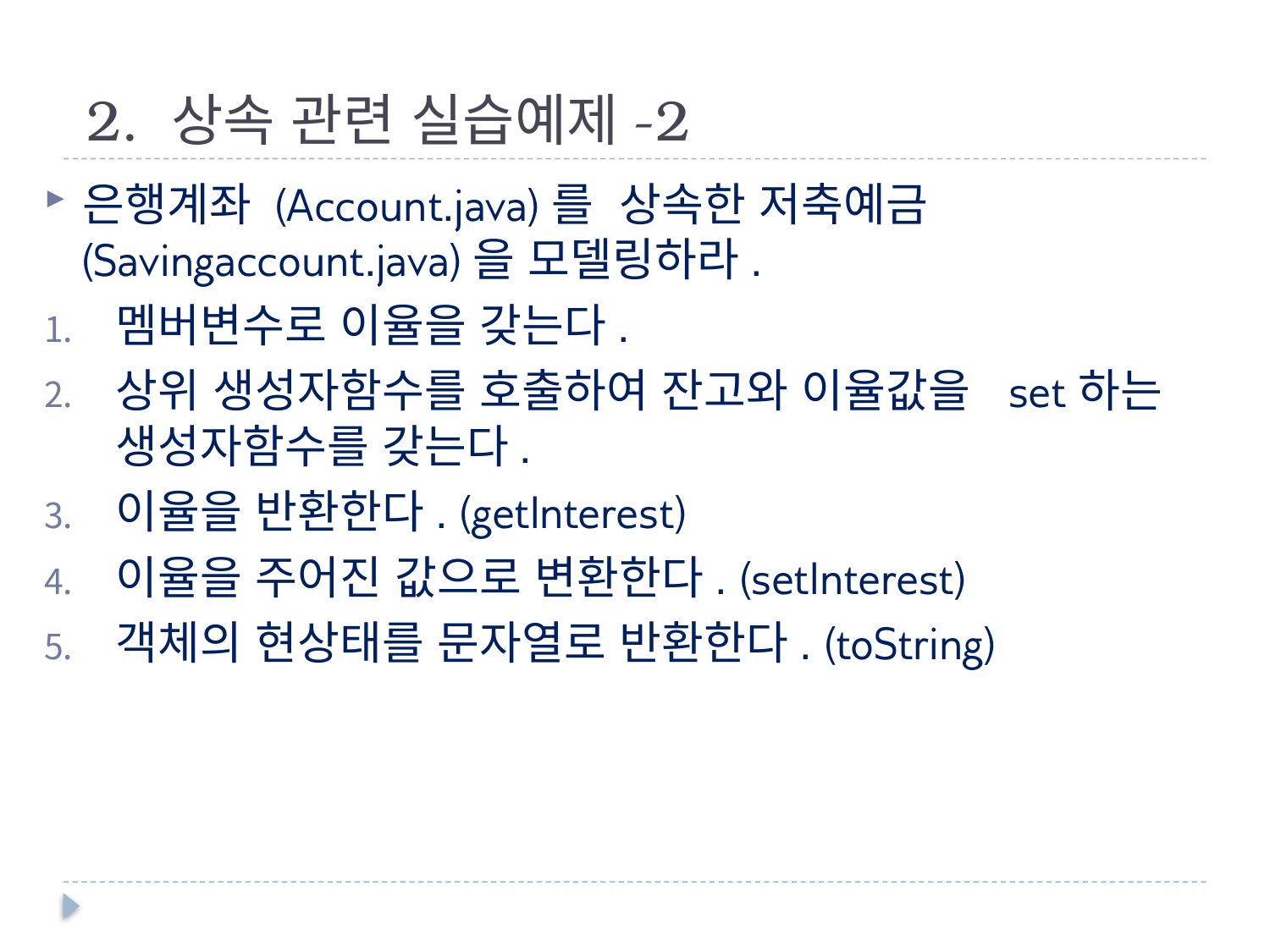

# 2. 상속 관련 실습예제-2
은행계좌 (Account.java)를  상속한 저축예금(Savingaccount.java)을 모델링하라.
멤버변수로 이율을 갖는다.
상위 생성자함수를 호출하여 잔고와 이율값을  set하는 생성자함수를 갖는다.
이율을 반환한다. (getInterest)
이율을 주어진 값으로 변환한다. (setInterest)
객체의 현상태를 문자열로 반환한다. (toString)